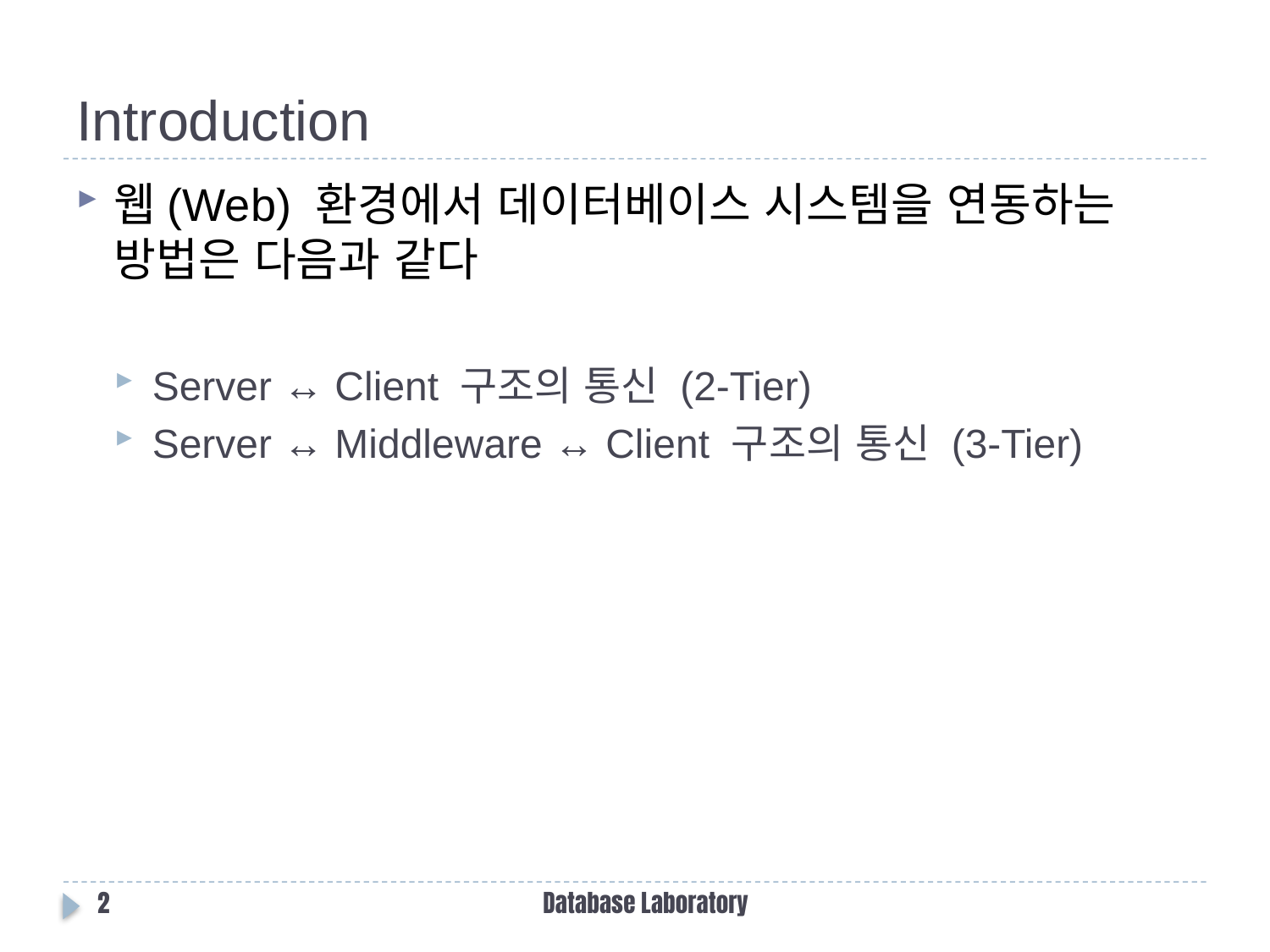

# Introduction
웹(Web) 환경에서 데이터베이스 시스템을 연동하는 방법은 다음과 같다

Server ↔ Client 구조의 통신 (2-Tier)
Server ↔ Middleware ↔ Client 구조의 통신 (3-Tier)
2
Database Laboratory